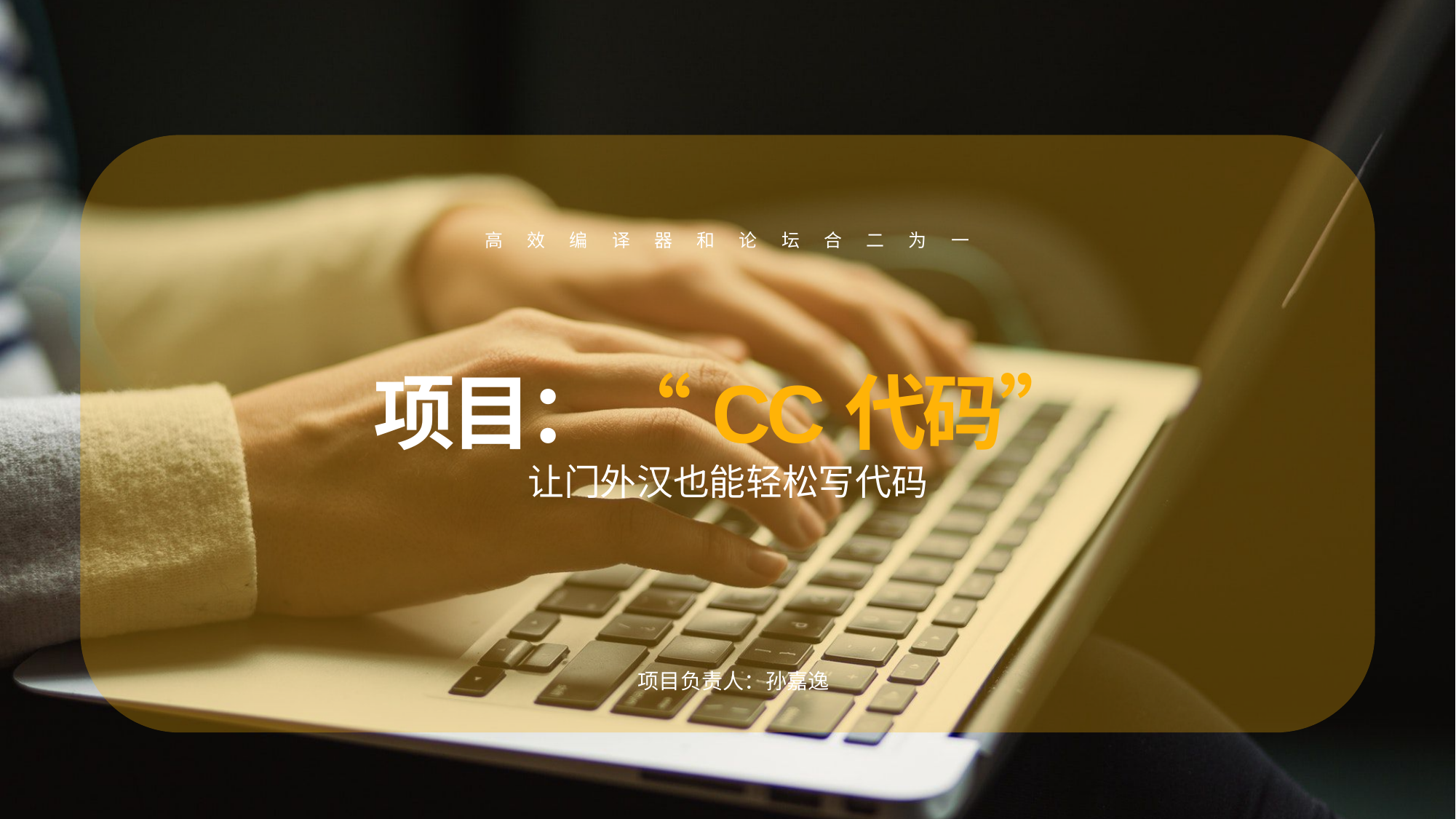

高效编译器和论坛合二为一
# 项目：“CC代码” 让门外汉也能轻松写代码
项目负责人：孙嘉逸